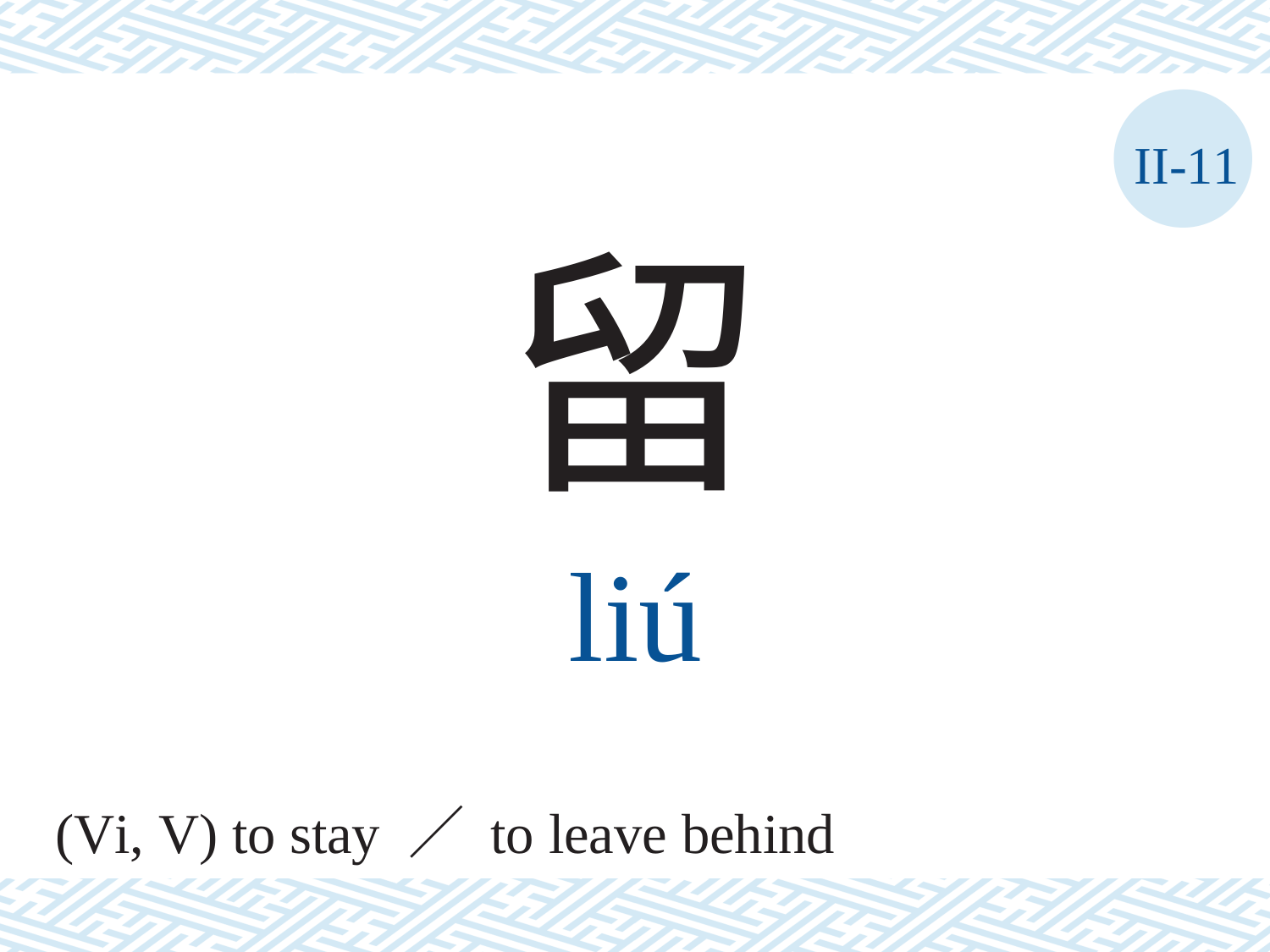

II-11
留
liú
(Vi, V) to stay ／ to leave behind